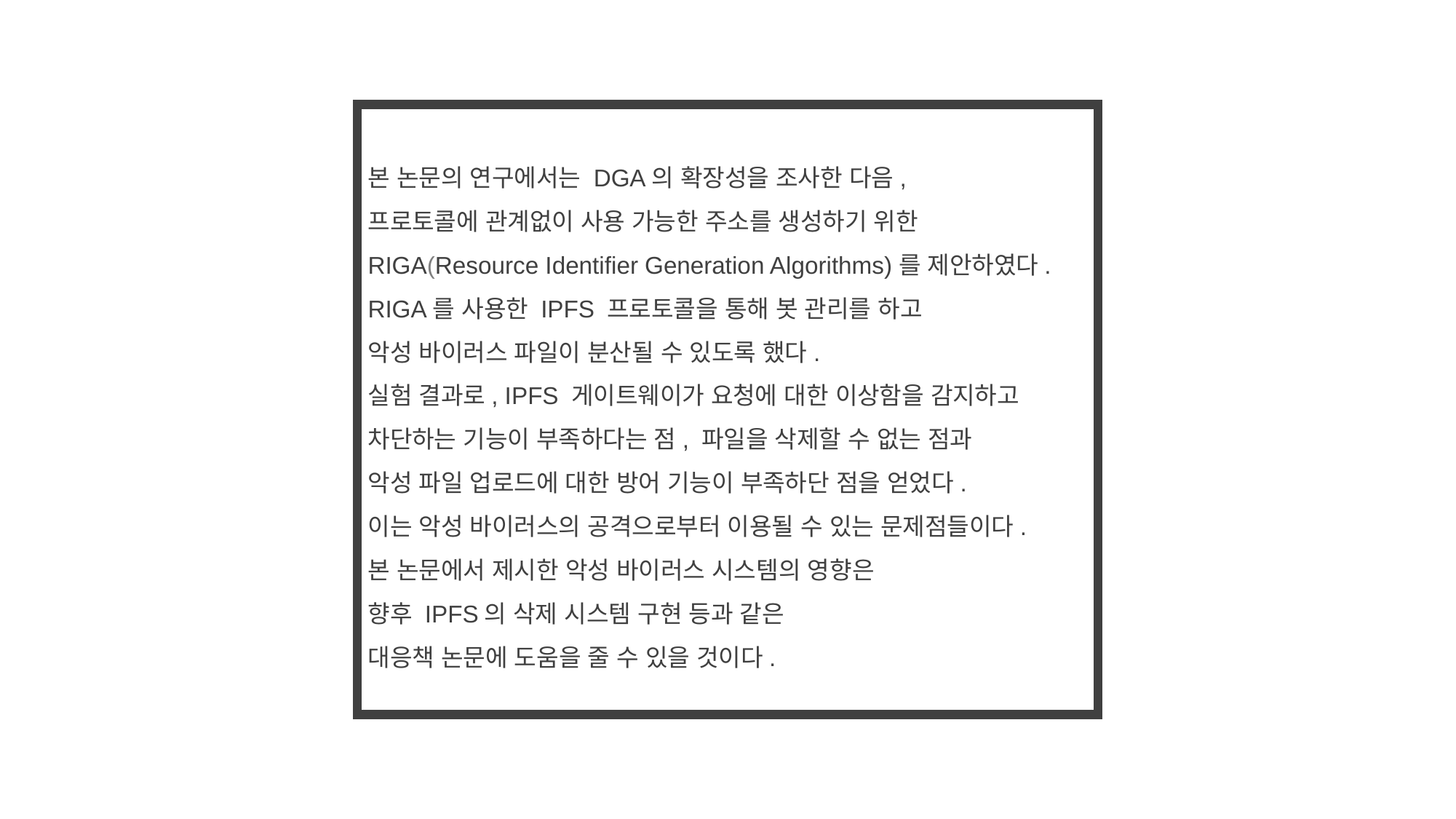

본 논문의 연구에서는 DGA의 확장성을 조사한 다음,
프로토콜에 관계없이 사용 가능한 주소를 생성하기 위한
RIGA(Resource Identifier Generation Algorithms)를 제안하였다.
RIGA를 사용한 IPFS 프로토콜을 통해 봇 관리를 하고
악성 바이러스 파일이 분산될 수 있도록 했다.
실험 결과로, IPFS 게이트웨이가 요청에 대한 이상함을 감지하고 차단하는 기능이 부족하다는 점, 파일을 삭제할 수 없는 점과
악성 파일 업로드에 대한 방어 기능이 부족하단 점을 얻었다.
이는 악성 바이러스의 공격으로부터 이용될 수 있는 문제점들이다.
본 논문에서 제시한 악성 바이러스 시스템의 영향은
향후 IPFS의 삭제 시스템 구현 등과 같은
대응책 논문에 도움을 줄 수 있을 것이다.